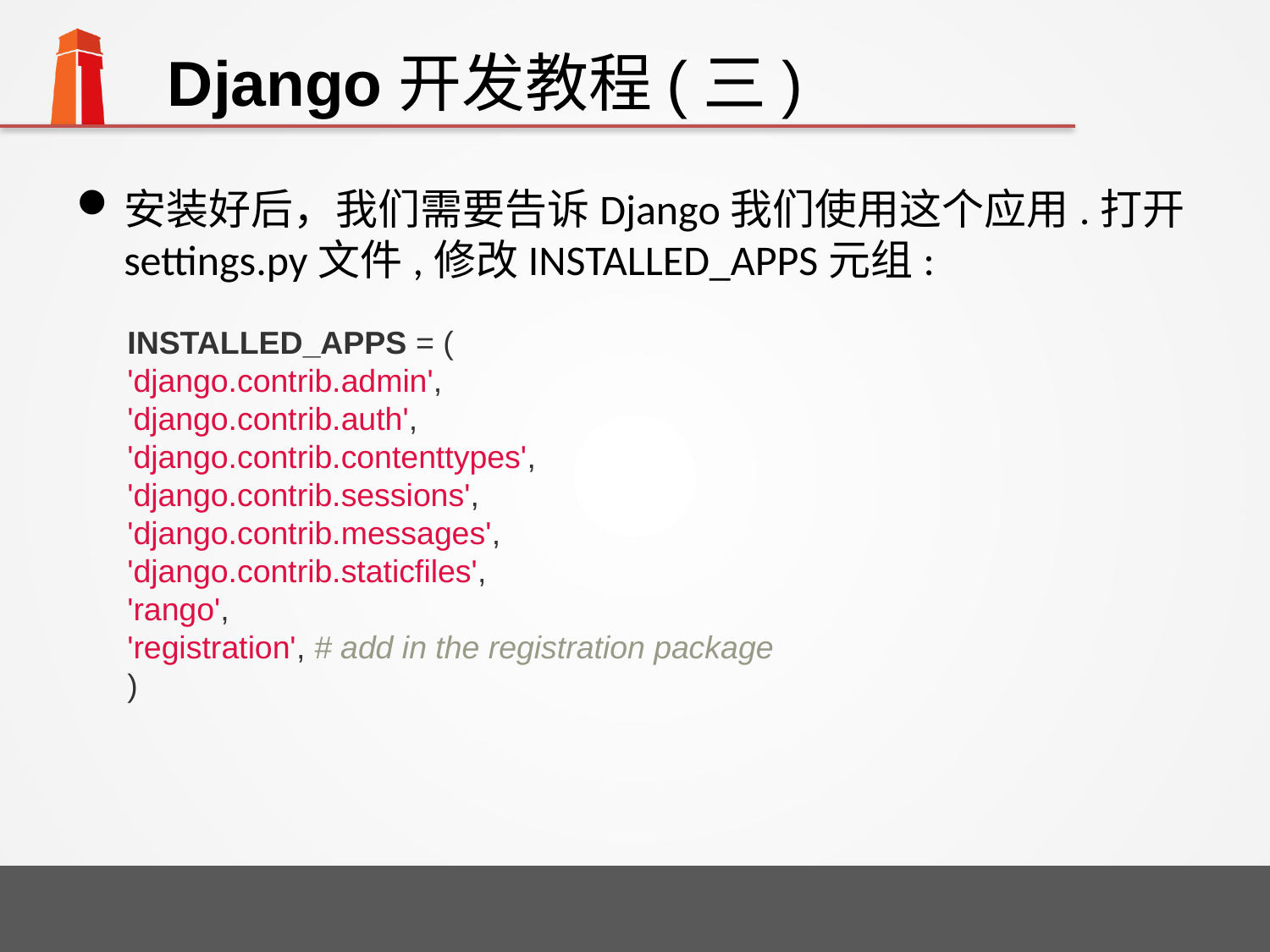

# Django开发教程(三)
安装好后，我们需要告诉Django我们使用这个应用.打开settings.py文件,修改INSTALLED_APPS元组:
INSTALLED_APPS = (
'django.contrib.admin',
'django.contrib.auth',
'django.contrib.contenttypes',
'django.contrib.sessions',
'django.contrib.messages',
'django.contrib.staticfiles',
'rango',
'registration', # add in the registration package
)